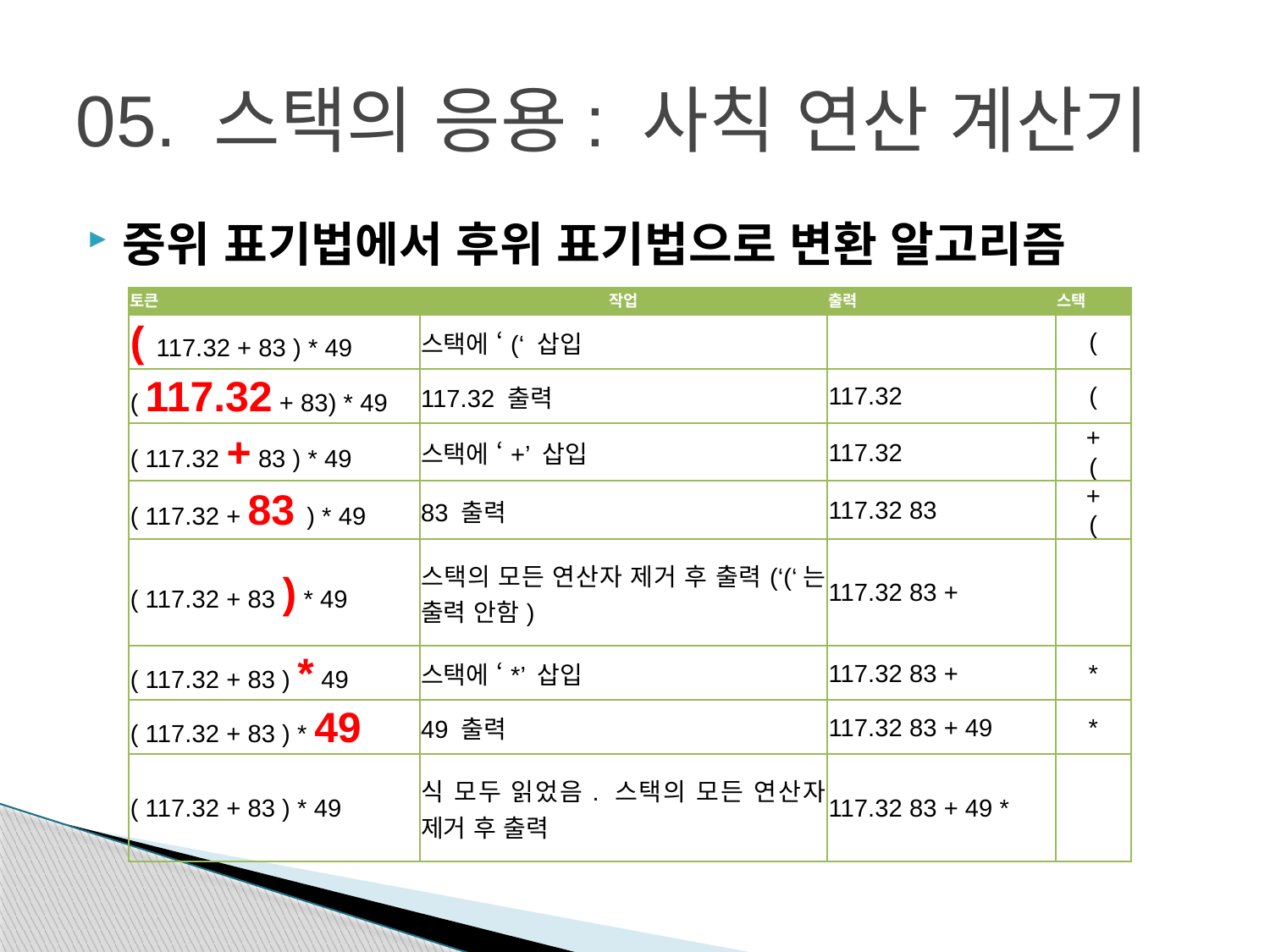

# 05. 스택의 응용: 사칙 연산 계산기
중위 표기법에서 후위 표기법으로 변환 알고리즘

| 토큰 | 작업 | 출력 | 스택 |
| --- | --- | --- | --- |
| ( 117.32 + 83 ) \* 49 | 스택에 ‘(‘ 삽입 |  | ( |
| ( 117.32 + 83) \* 49 | 117.32 출력 | 117.32 | ( |
| ( 117.32 + 83 ) \* 49 | 스택에 ‘+’ 삽입 | 117.32 | + |
|  |  |  | ( |
| ( 117.32 + 83 ) \* 49 | 83 출력 | 117.32 83 | + |
|  |  |  | ( |
| ( 117.32 + 83 ) \* 49 | 스택의 모든 연산자 제거 후 출력(‘(‘는 출력 안함) | 117.32 83 + |  |
| ( 117.32 + 83 ) \* 49 | 스택에 ‘\*’ 삽입 | 117.32 83 + | \* |
| ( 117.32 + 83 ) \* 49 | 49 출력 | 117.32 83 + 49 | \* |
| ( 117.32 + 83 ) \* 49 | 식 모두 읽었음. 스택의 모든 연산자 제거 후 출력 | 117.32 83 + 49 \* |  |